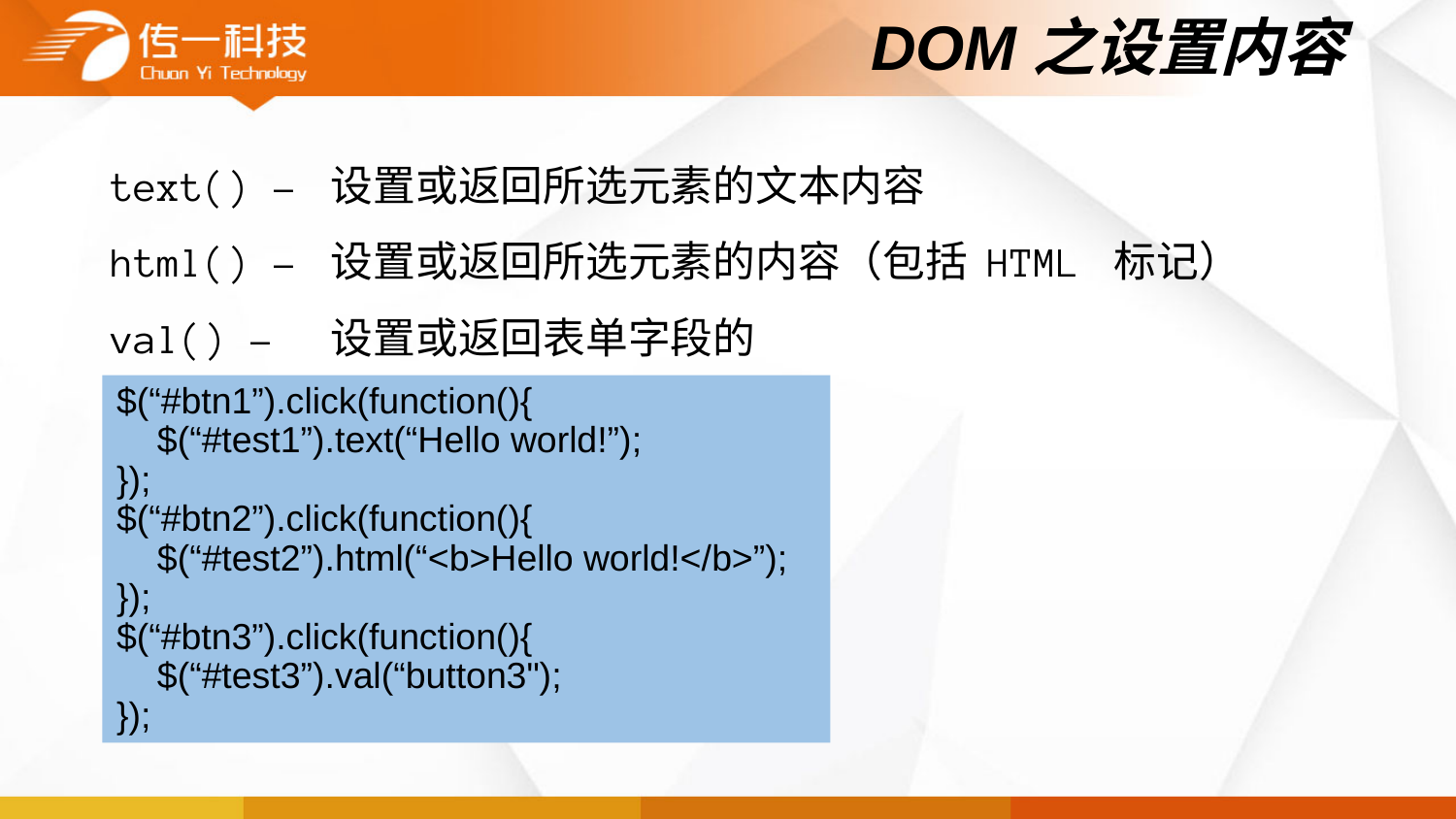

# DOM之设置内容
text() - 设置或返回所选元素的文本内容
html() - 设置或返回所选元素的内容（包括 HTML 标记）
val() -  设置或返回表单字段的
$(“#btn1”).click(function(){ 
    $(“#test1”).text(“Hello world!”); 
}); 
$(“#btn2”).click(function(){ 
    $(“#test2”).html(“<b>Hello world!</b>”); 
}); 
$(“#btn3”).click(function(){ 
    $(“#test3”).val(“button3"); 
});